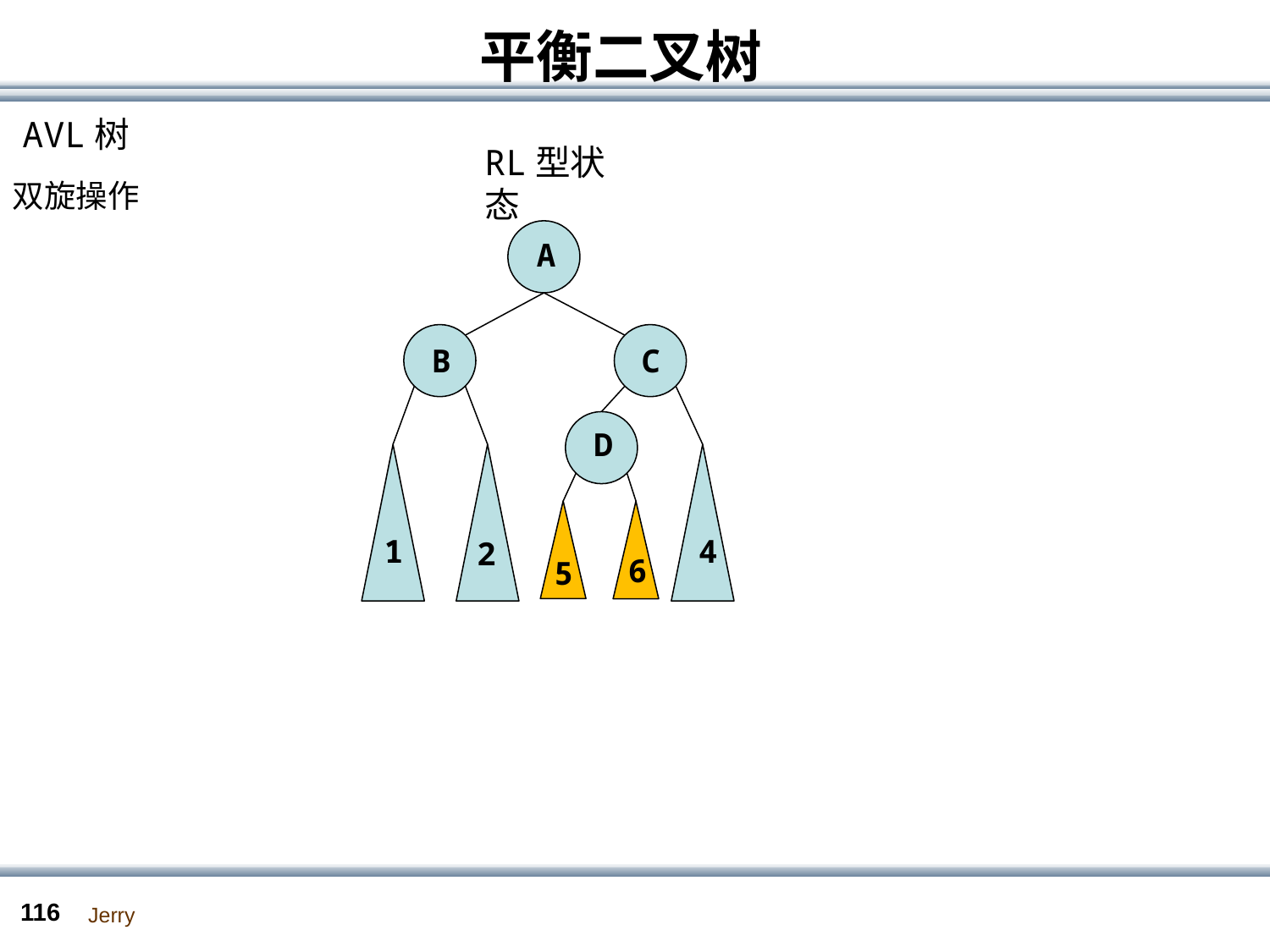

# 平衡二叉树
AVL树
RL型状态
双旋操作

A

B
C

D

1
4
2
6
5